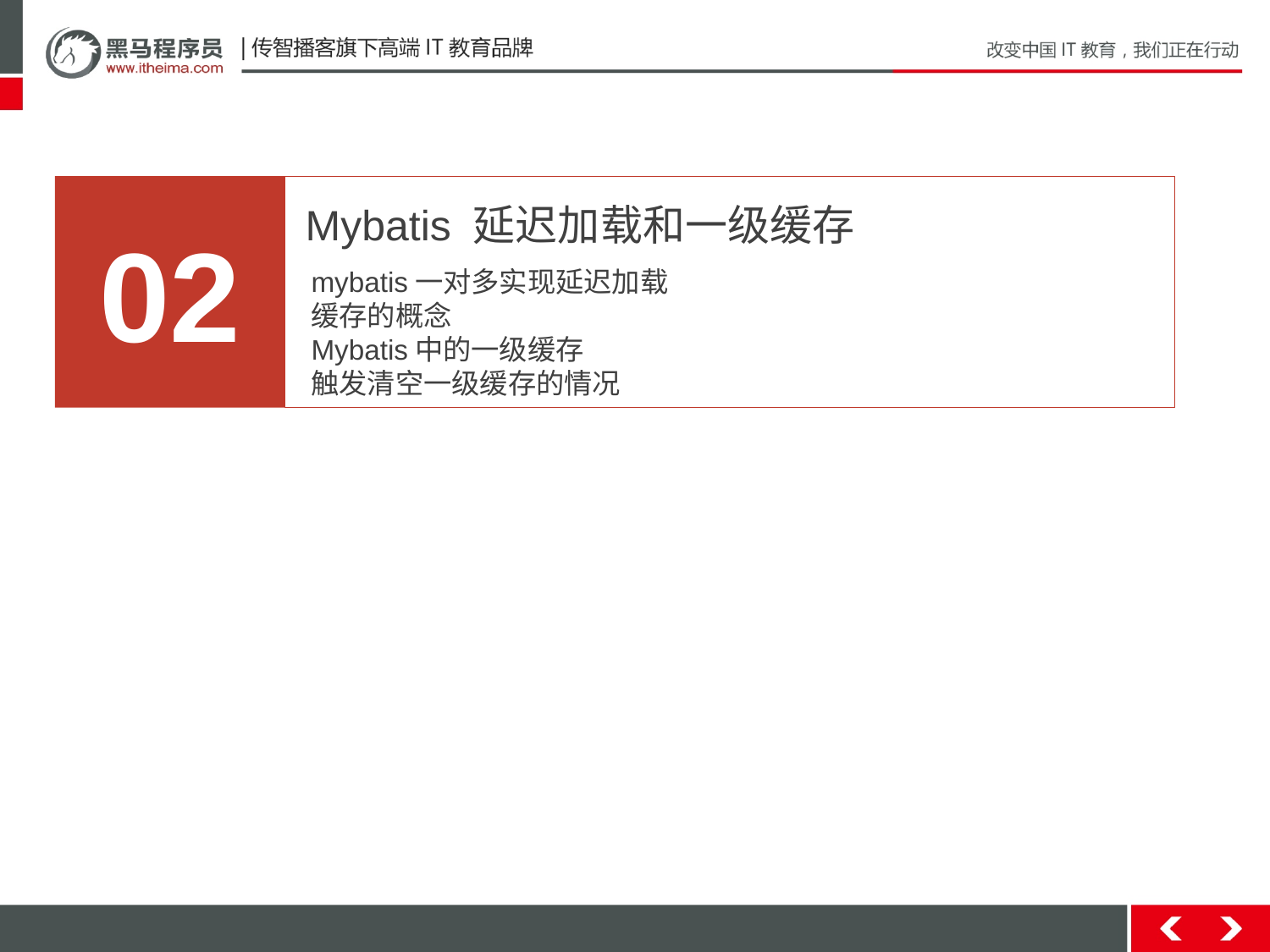

02

Mybatis 延迟加载和一级缓存
mybatis一对多实现延迟加载
缓存的概念
Mybatis中的一级缓存
触发清空一级缓存的情况